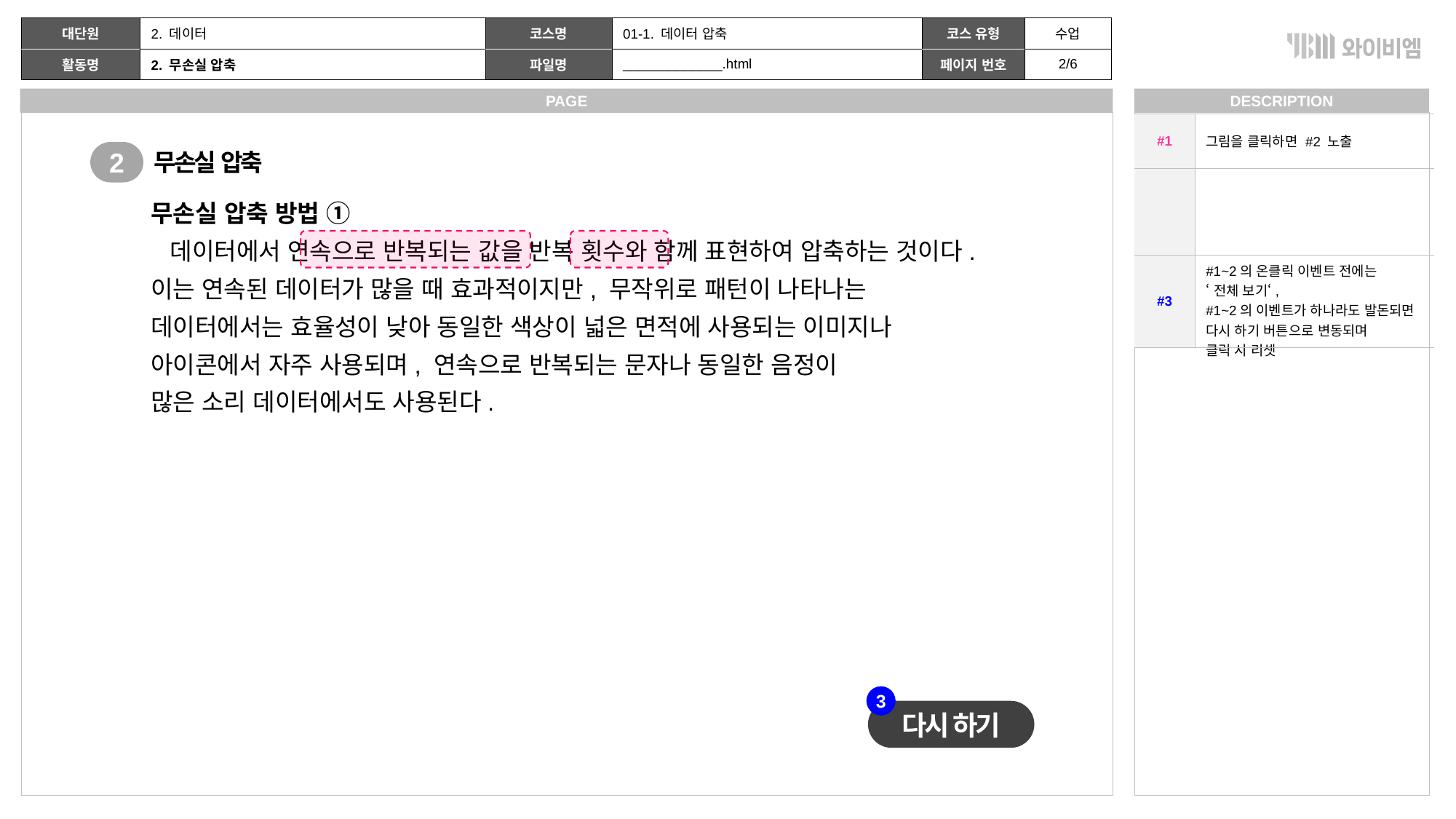

|  | 2. 데이터 |  | 01-1. 데이터 압축 |  | 수업 |
| --- | --- | --- | --- | --- | --- |
|  | 2. 무손실 압축 |  | \_\_\_\_\_\_\_\_\_\_\_\_\_.html |  | 2/6 |
| #1 | 그림을 클릭하면 #2 노출 |
| --- | --- |
|  |  |
| #3 | #1~2의 온클릭 이벤트 전에는 ‘전체 보기‘, #1~2의 이벤트가 하나라도 발돈되면 다시 하기 버튼으로 변동되며 클릭 시 리셋 |
2
무손실 압축
무손실 압축 방법 ①
  데이터에서 연속으로 반복되는 값을 반복 횟수와 함께 표현하여 압축하는 것이다. 이는 연속된 데이터가 많을 때 효과적이지만, 무작위로 패턴이 나타나는 데이터에서는 효율성이 낮아 동일한 색상이 넓은 면적에 사용되는 이미지나 아이콘에서 자주 사용되며, 연속으로 반복되는 문자나 동일한 음정이
많은 소리 데이터에서도 사용된다.

3
다시 하기